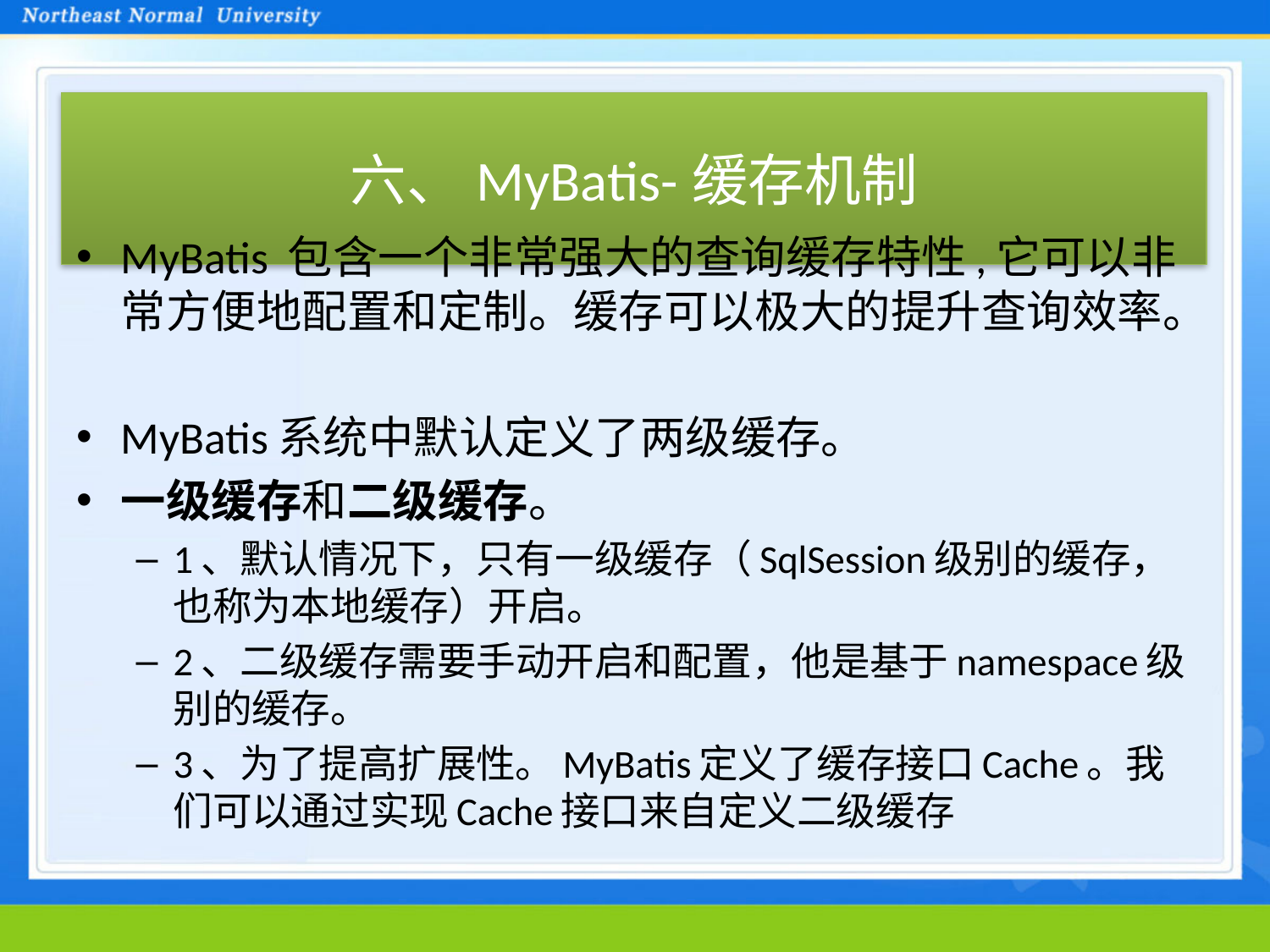

# 六、MyBatis-缓存机制
MyBatis 包含一个非常强大的查询缓存特性,它可以非常方便地配置和定制。缓存可以极大的提升查询效率。

MyBatis系统中默认定义了两级缓存。
一级缓存和二级缓存。
1、默认情况下，只有一级缓存（SqlSession级别的缓存，也称为本地缓存）开启。
2、二级缓存需要手动开启和配置，他是基于namespace级别的缓存。
3、为了提高扩展性。MyBatis定义了缓存接口Cache。我们可以通过实现Cache接口来自定义二级缓存